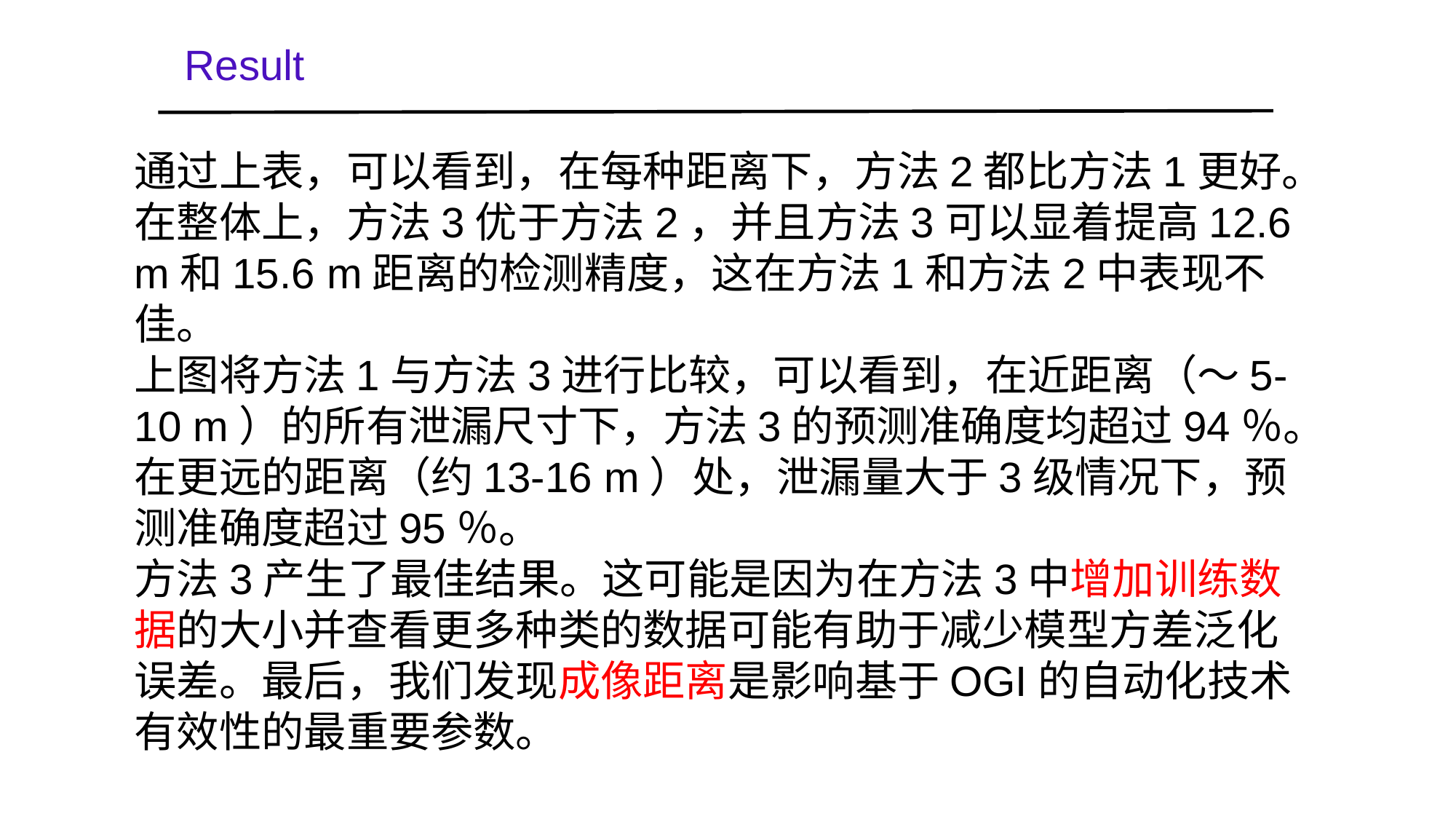

Result
通过上表，可以看到，在每种距离下，方法2都比方法1更好。在整体上，方法3优于方法2，并且方法3可以显着提高12.6 m和15.6 m距离的检测精度，这在方法1和方法2中表现不佳。
上图将方法1与方法3进行比较，可以看到，在近距离（〜5-10 m）的所有泄漏尺寸下，方法3的预测准确度均超过94％。在更远的距离（约13-16 m）处，泄漏量大于3级情况下，预测准确度超过95％。
方法3产生了最佳结果。这可能是因为在方法3中增加训练数据的大小并查看更多种类的数据可能有助于减少模型方差泛化误差。最后，我们发现成像距离是影响基于OGI的自动化技术有效性的最重要参数。